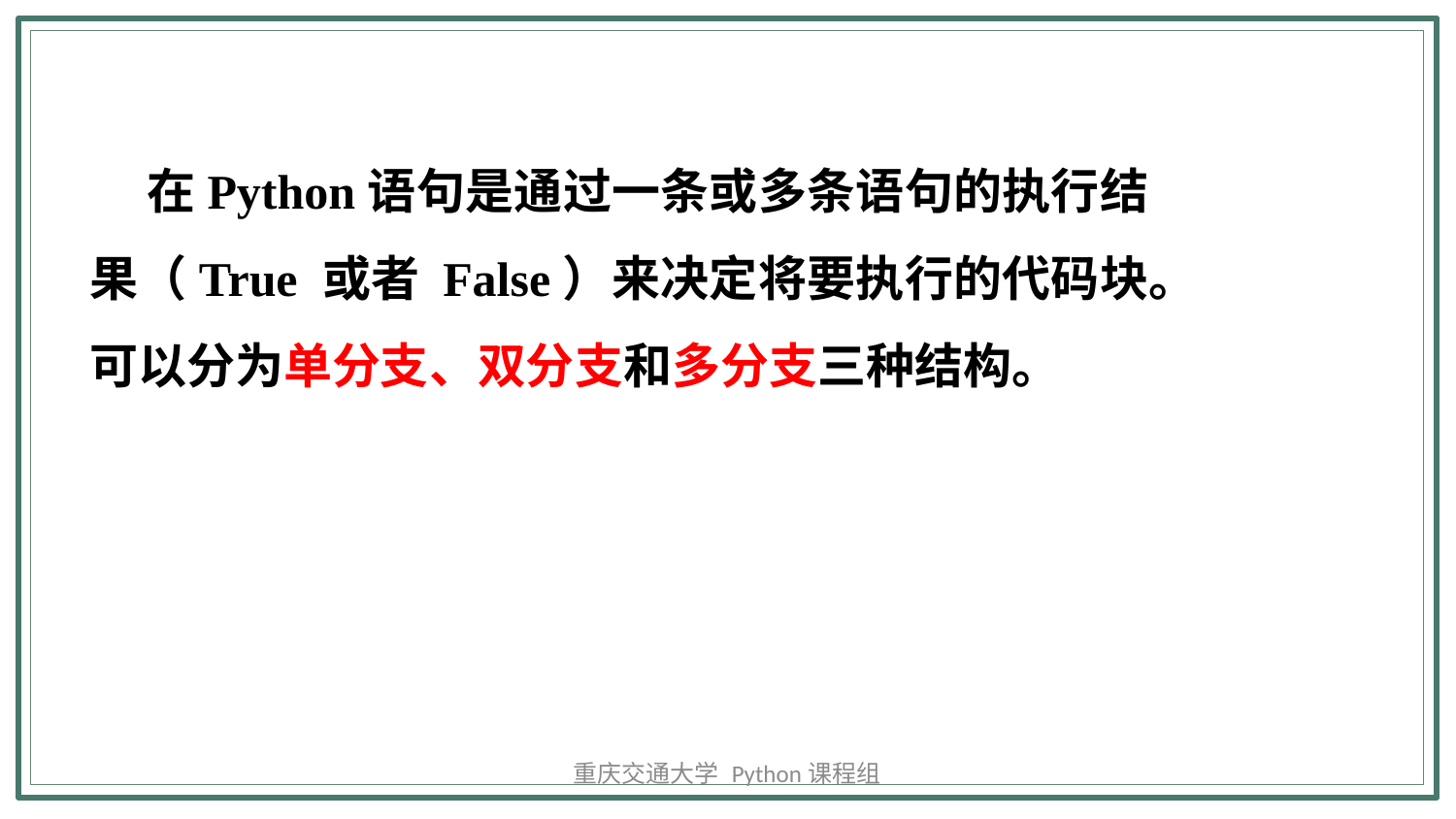

在Python语句是通过一条或多条语句的执行结果（True 或者 False）来决定将要执行的代码块。可以分为单分支、双分支和多分支三种结构。
重庆交通大学 Python课程组